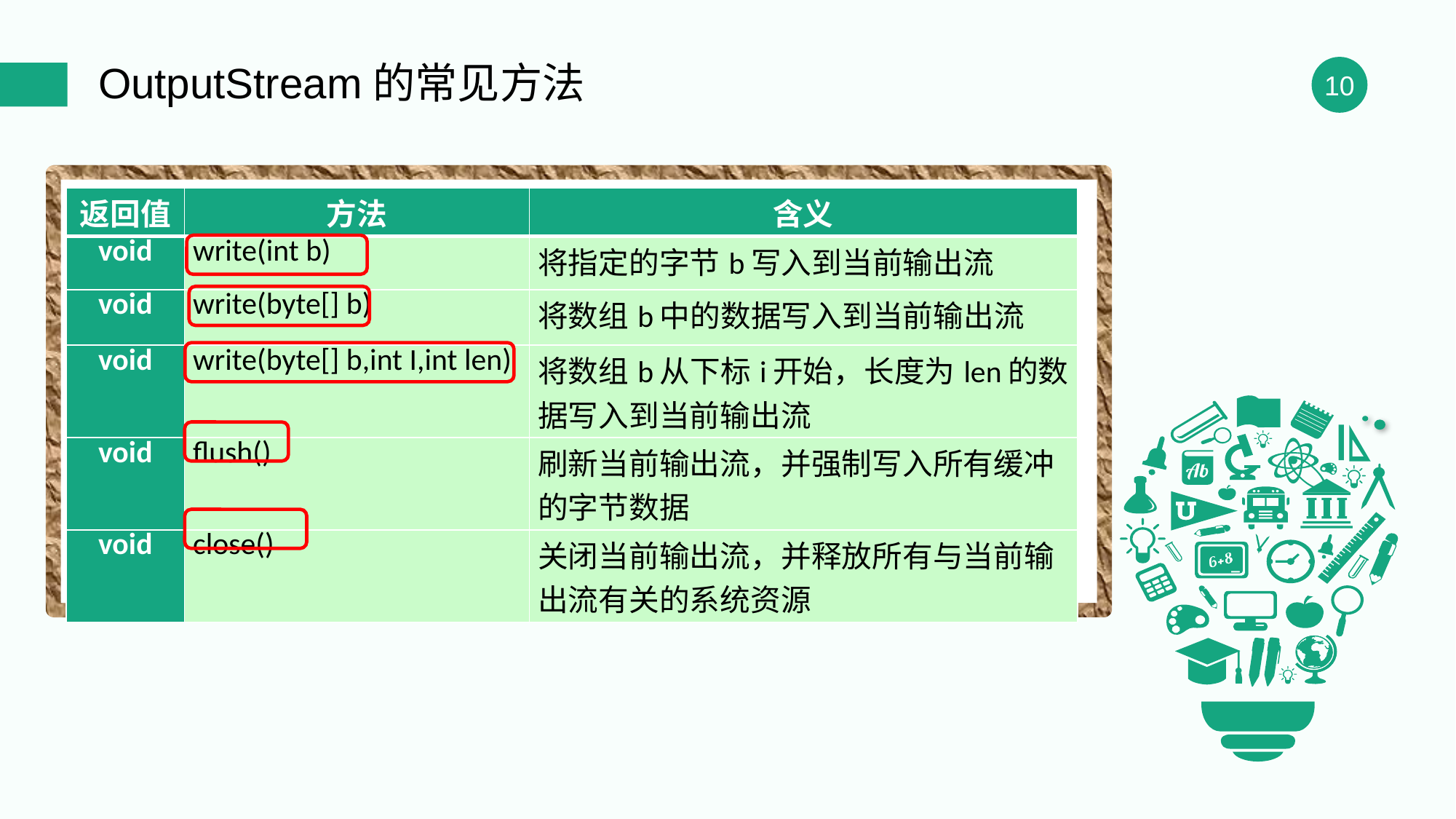

OutputStream的常见方法

| 返回值 | 方法 | 含义 |
| --- | --- | --- |
| void | write(int b) | 将指定的字节b写入到当前输出流 |
| void | write(byte[] b) | 将数组b中的数据写入到当前输出流 |
| void | write(byte[] b,int I,int len) | 将数组b从下标i开始，长度为len的数据写入到当前输出流 |
| void | flush() | 刷新当前输出流，并强制写入所有缓冲的字节数据 |
| void | close() | 关闭当前输出流，并释放所有与当前输出流有关的系统资源 |